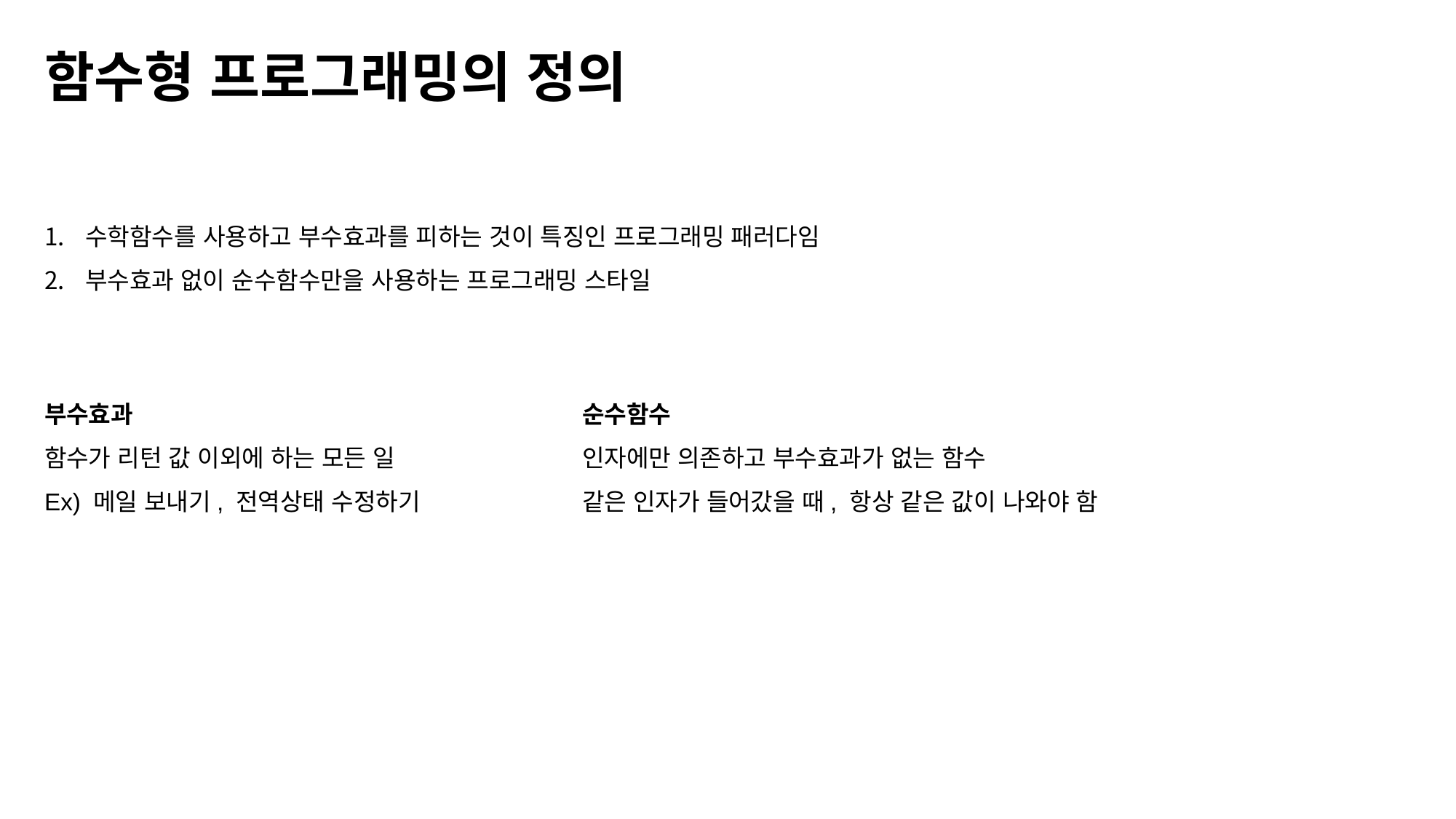

# 함수형 프로그래밍의 정의
수학함수를 사용하고 부수효과를 피하는 것이 특징인 프로그래밍 패러다임
부수효과 없이 순수함수만을 사용하는 프로그래밍 스타일
순수함수
인자에만 의존하고 부수효과가 없는 함수
같은 인자가 들어갔을 때, 항상 같은 값이 나와야 함
부수효과
함수가 리턴 값 이외에 하는 모든 일
Ex) 메일 보내기, 전역상태 수정하기